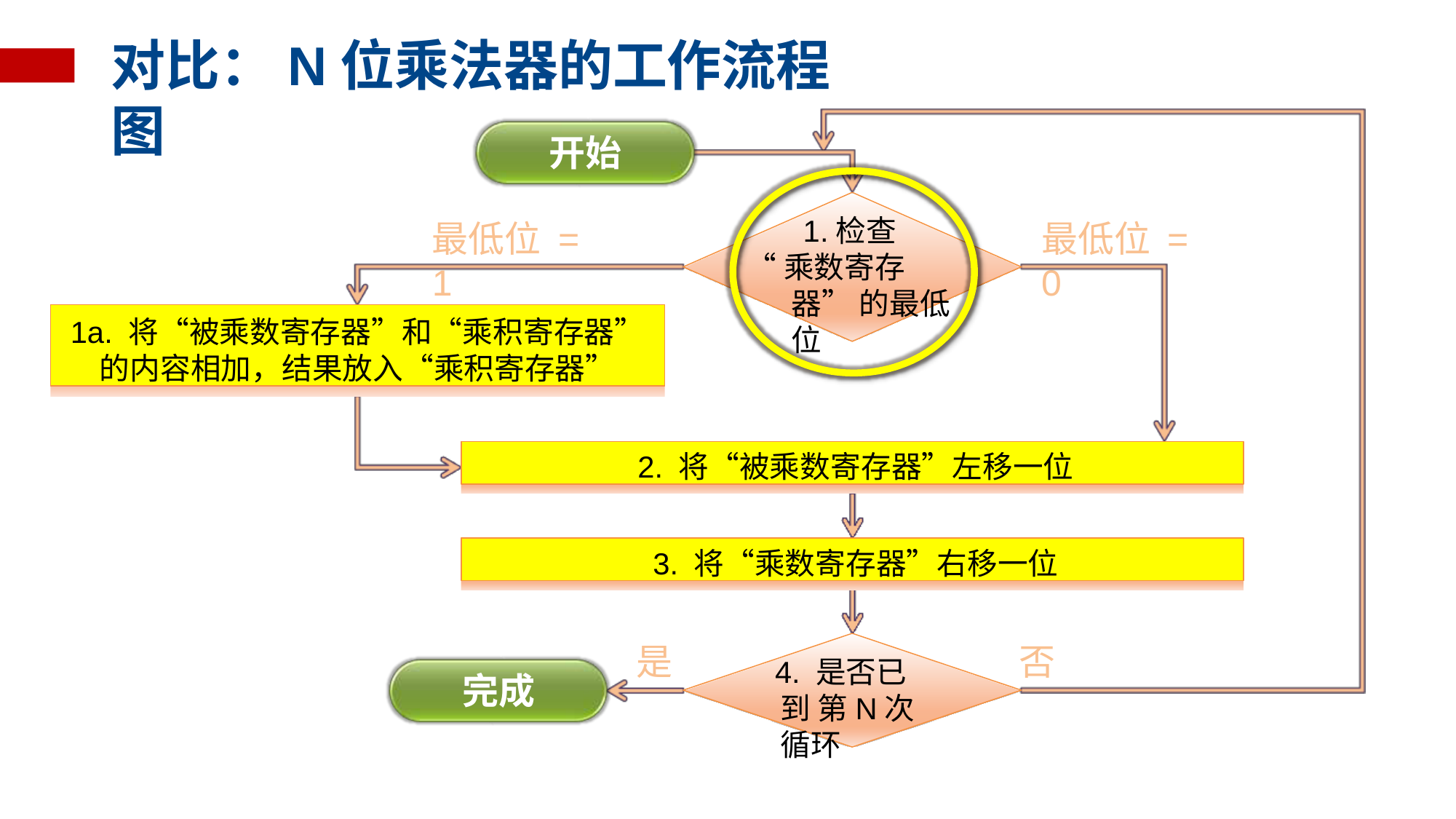

# 对比：N位乘法器的工作流程图

开始
1.检查

最低位 = 1
最低位 = 0
“乘数寄存器” 的最低位

1a. 将“被乘数寄存器”和“乘积寄存器”
的内容相加，结果放入“乘积寄存器”

2. 将“被乘数寄存器”左移一位

3. 将“乘数寄存器”右移一位

是
否
4. 是否已到 第N次循环

完成